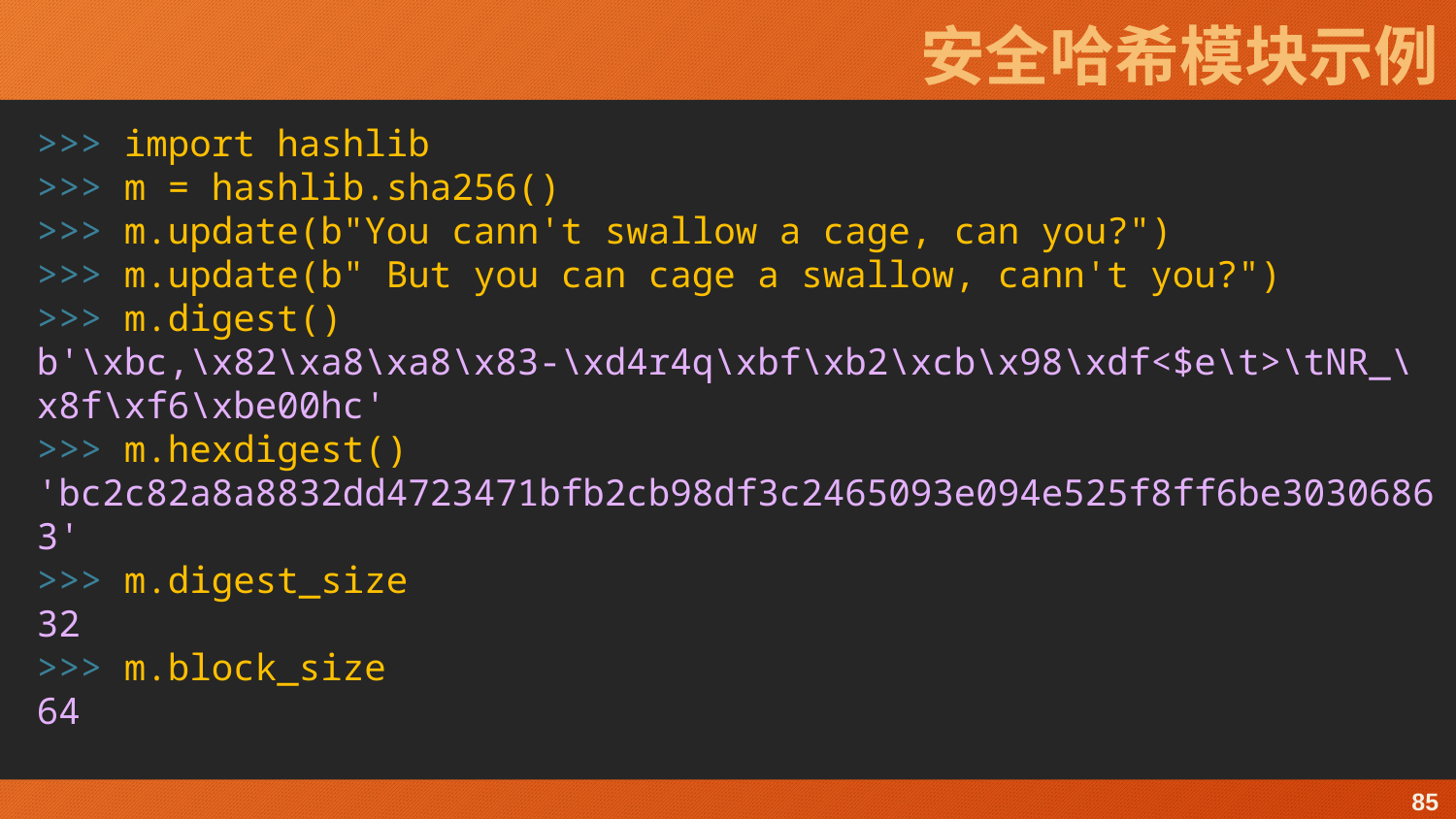

# 安全哈希模块示例
>>> import hashlib
>>> m = hashlib.sha256()
>>> m.update(b"You cann't swallow a cage, can you?")
>>> m.update(b" But you can cage a swallow, cann't you?")
>>> m.digest()
b'\xbc,\x82\xa8\xa8\x83-\xd4r4q\xbf\xb2\xcb\x98\xdf<$e\t>\tNR_\x8f\xf6\xbe00hc'
>>> m.hexdigest()
'bc2c82a8a8832dd4723471bfb2cb98df3c2465093e094e525f8ff6be30306863'
>>> m.digest_size
32
>>> m.block_size
64
85